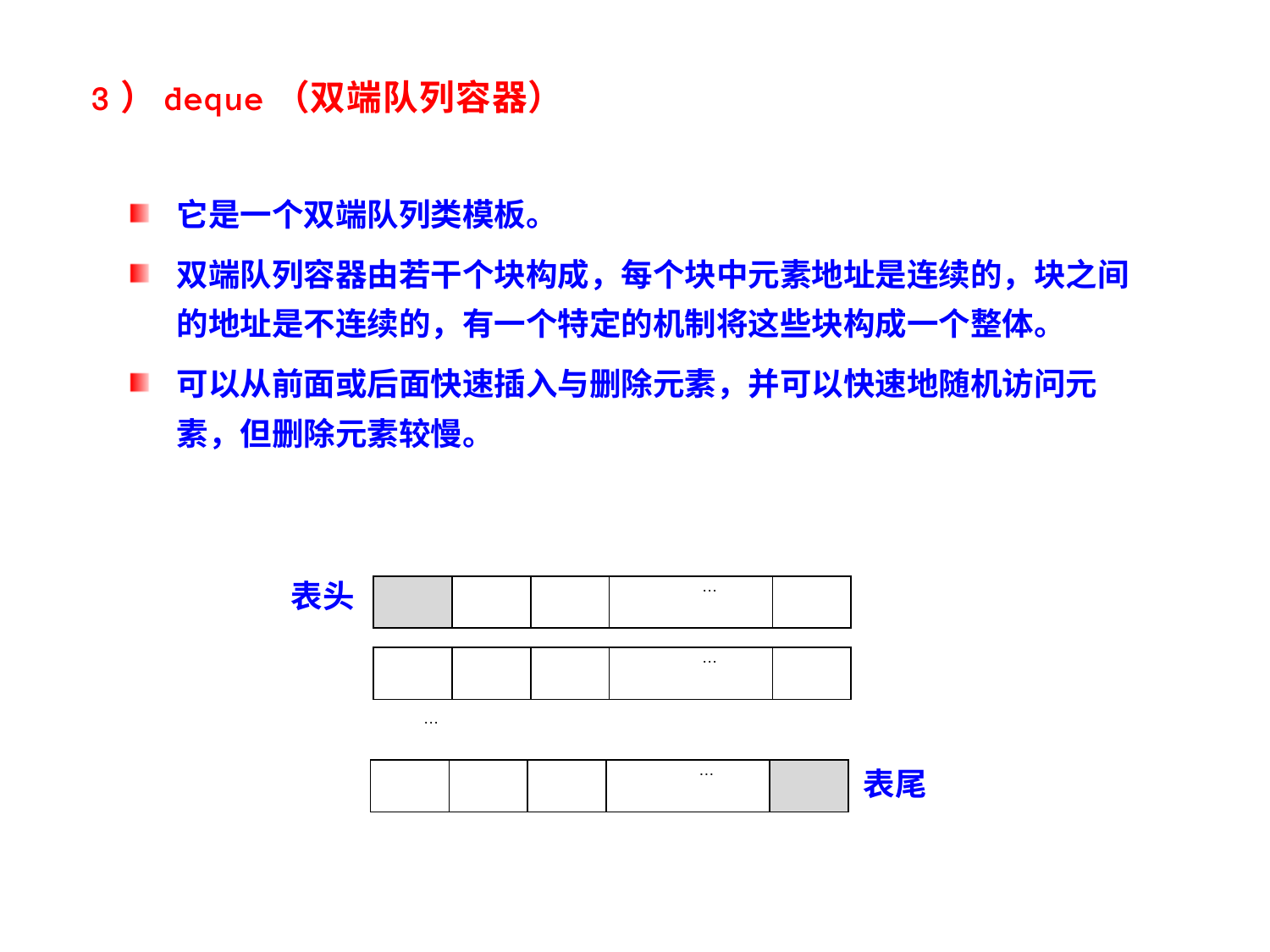

3）deque（双端队列容器）
它是一个双端队列类模板。
双端队列容器由若干个块构成，每个块中元素地址是连续的，块之间的地址是不连续的，有一个特定的机制将这些块构成一个整体。
可以从前面或后面快速插入与删除元素，并可以快速地随机访问元素，但删除元素较慢。

表头

…

…

…

…

表尾